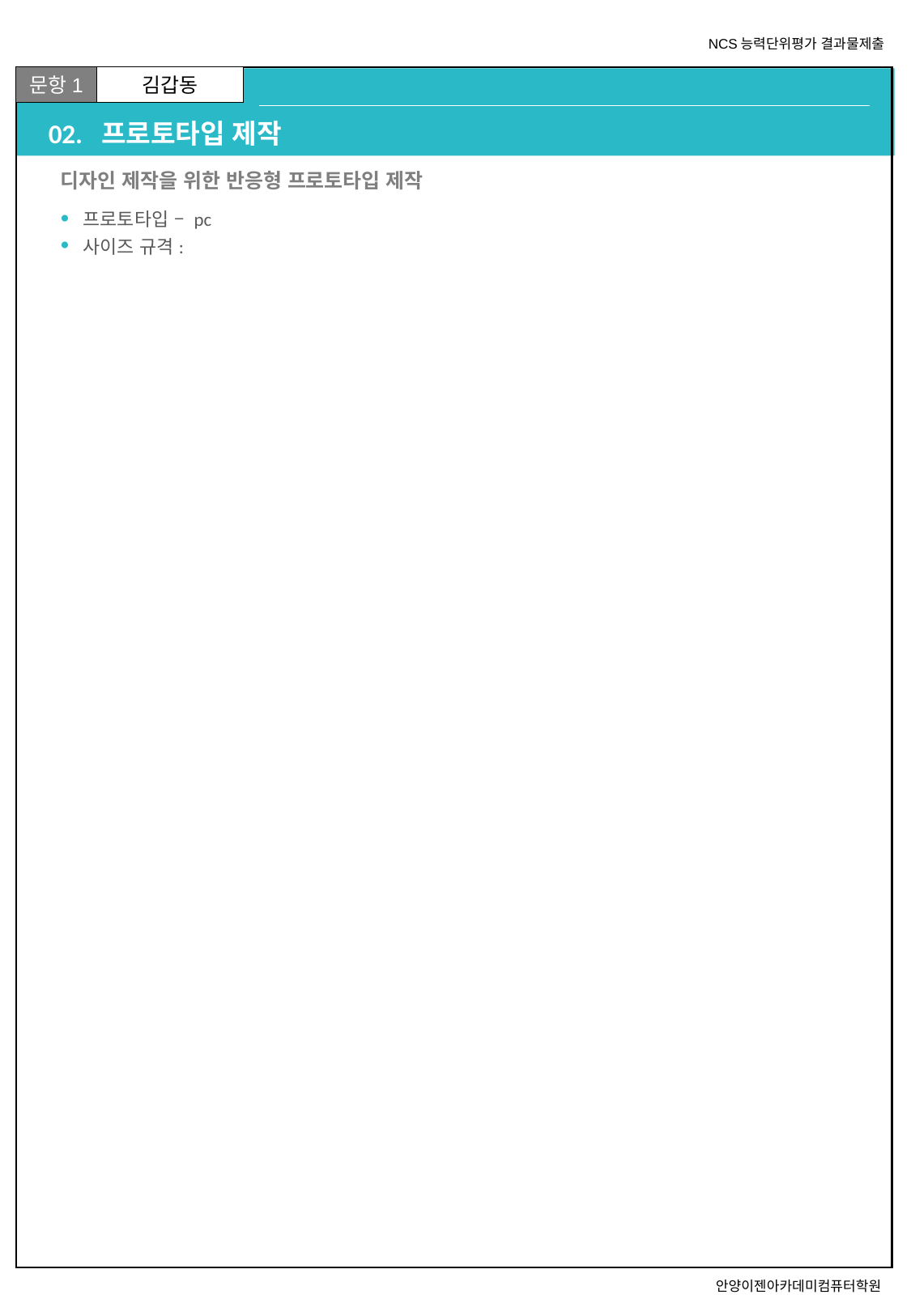

# 02.  프로토타입 제작
디자인 제작을 위한 반응형 프로토타입 제작
프로토타입 – pc
사이즈 규격: